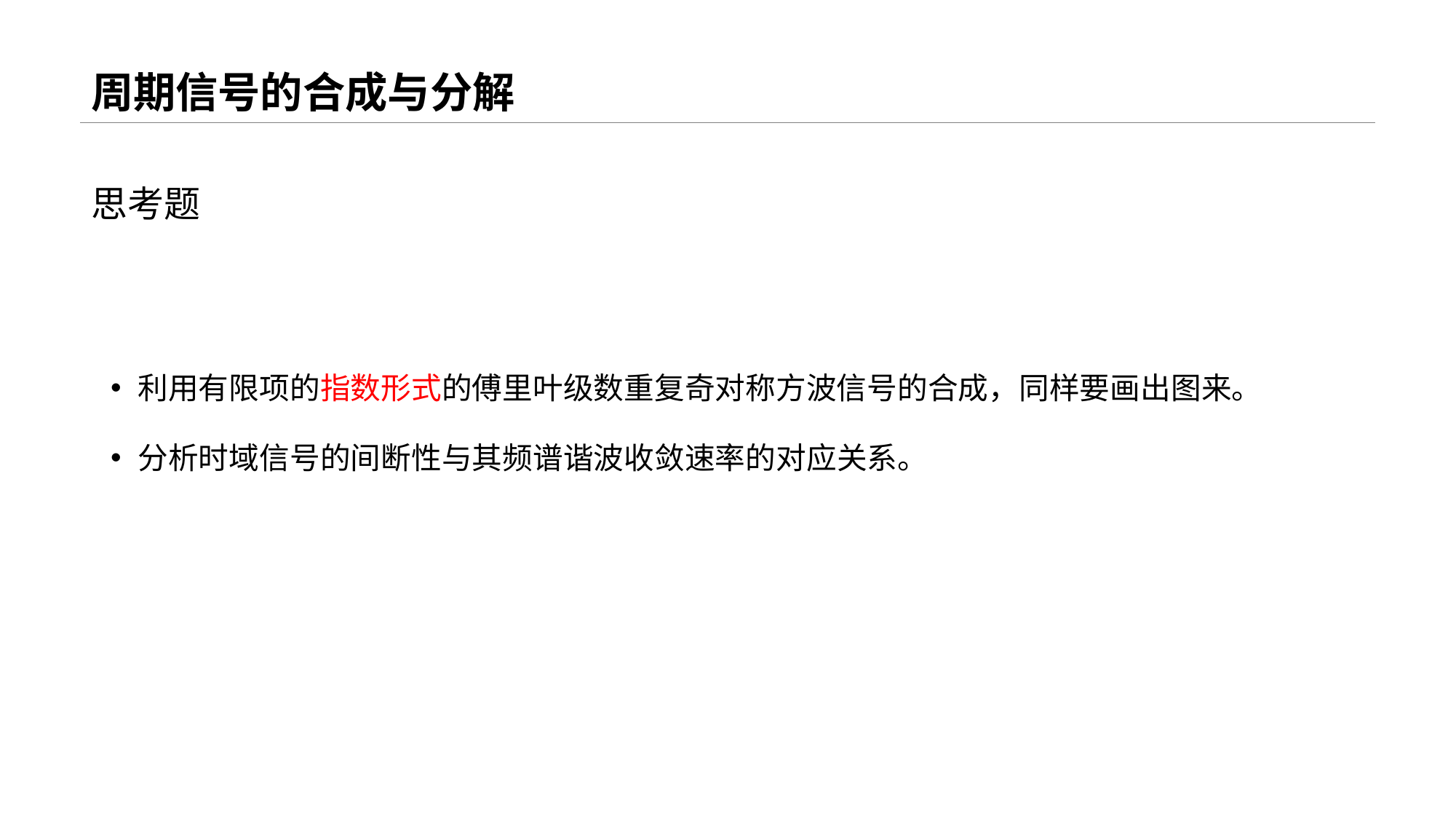

# 周期信号的合成与分解
思考题

利用有限项的指数形式的傅里叶级数重复奇对称方波信号的合成，同样要画出图来。
分析时域信号的间断性与其频谱谐波收敛速率的对应关系。